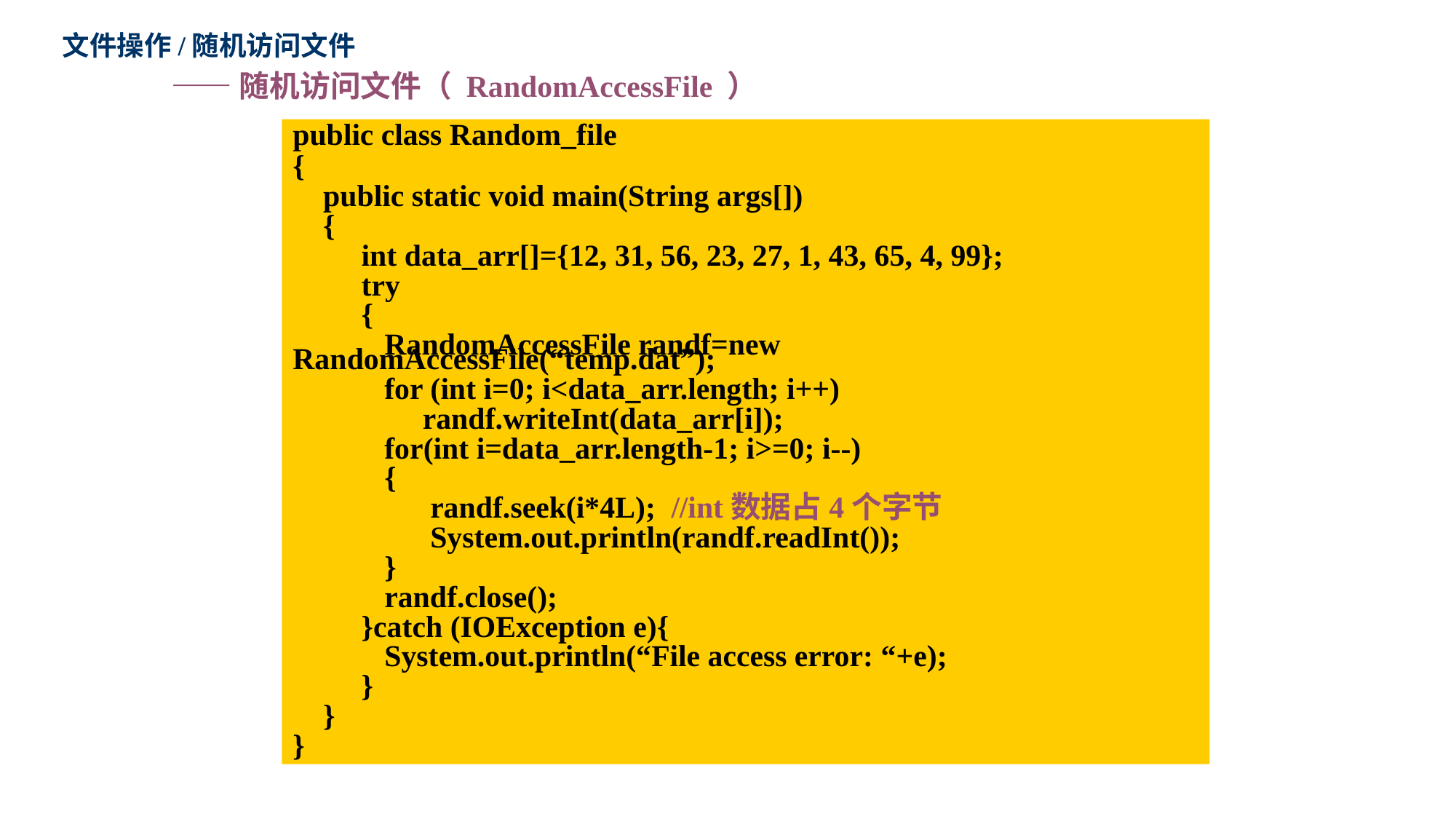

文件操作/随机访问文件
	——随机访问文件（ RandomAccessFile ）
public class Random_file
{
    public static void main(String args[])
    {
         int data_arr[]={12, 31, 56, 23, 27, 1, 43, 65, 4, 99};
         try
         {
            RandomAccessFile randf=new RandomAccessFile(“temp.dat”);
            for (int i=0; i<data_arr.length; i++)
                 randf.writeInt(data_arr[i]);
            for(int i=data_arr.length-1; i>=0; i--)
            {
                  randf.seek(i*4L);  //int数据占4个字节
                  System.out.println(randf.readInt());
            }
            randf.close();
         }catch (IOException e){
            System.out.println(“File access error: “+e);
         }
    }
}